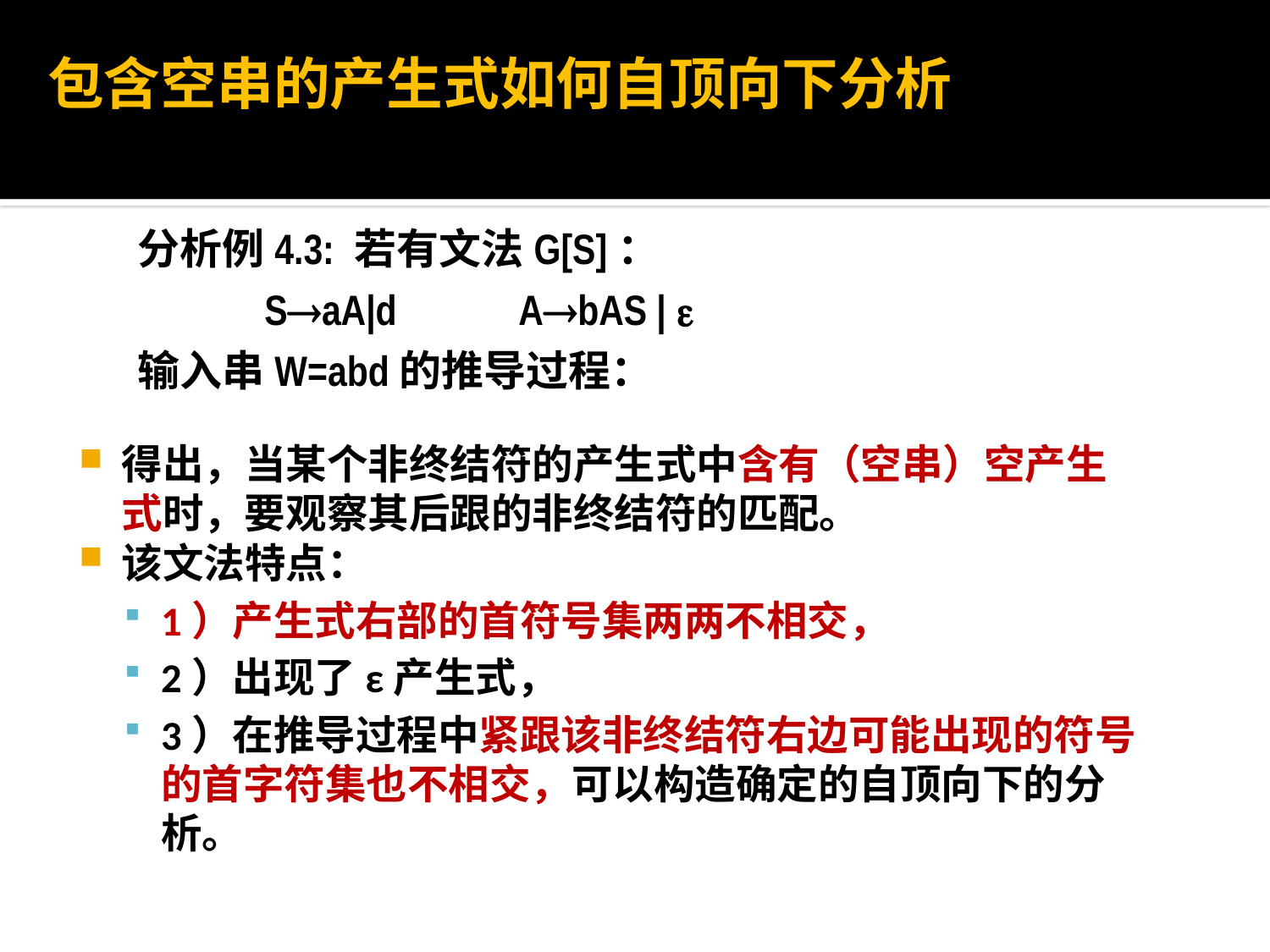

包含空串的产生式如何自顶向下分析
分析例4.3: 若有文法G[S]：
	S→aA|d   	A→bAS | ε
输入串W=abd的推导过程：
得出，当某个非终结符的产生式中含有（空串）空产生式时，要观察其后跟的非终结符的匹配。
该文法特点：
1）产生式右部的首符号集两两不相交，
2）出现了ε产生式，
3）在推导过程中紧跟该非终结符右边可能出现的符号的首字符集也不相交，可以构造确定的自顶向下的分析。